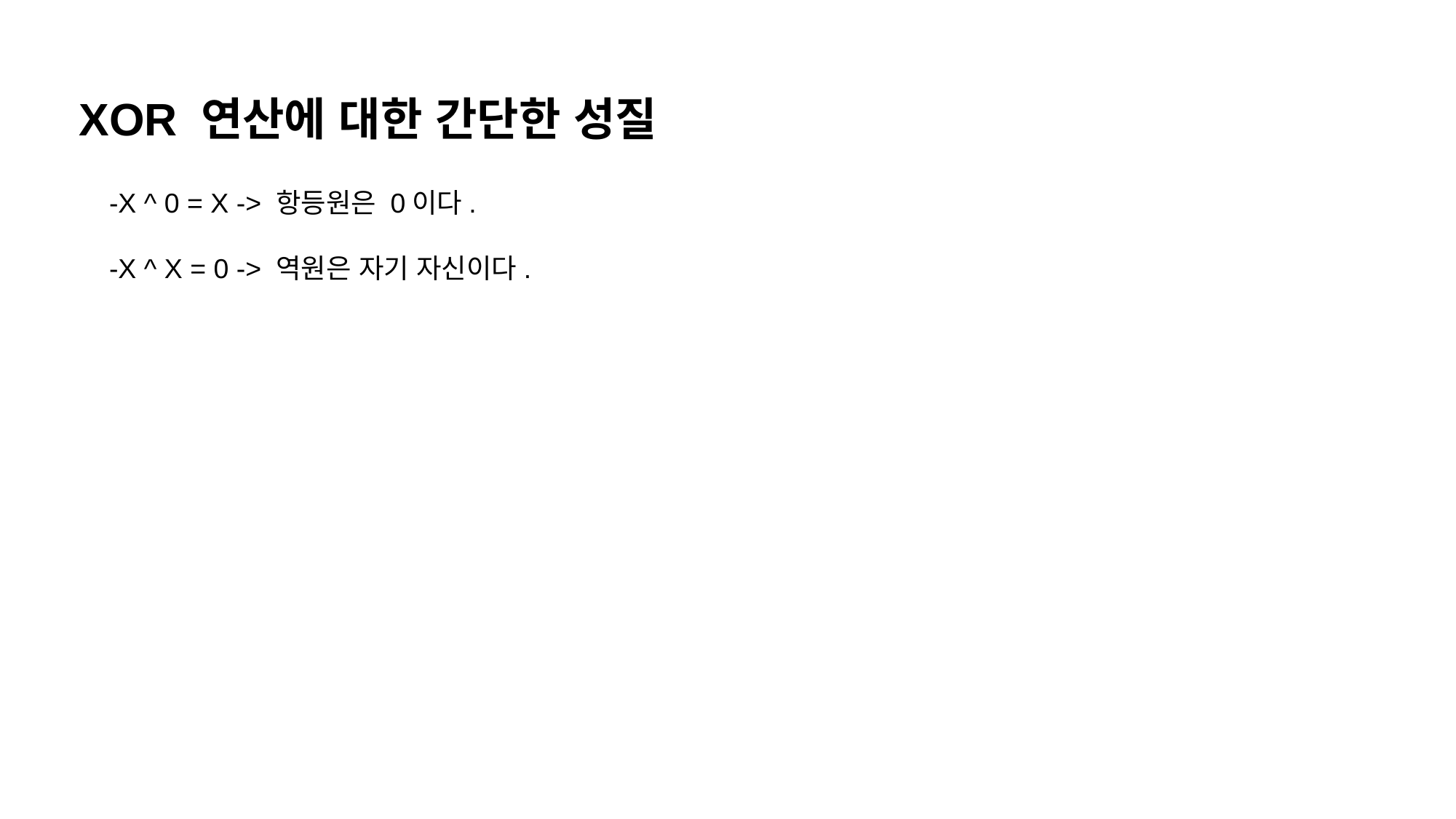

XOR 연산에 대한 간단한 성질
-X ^ 0 = X -> 항등원은 0이다.
-X ^ X = 0 -> 역원은 자기 자신이다.